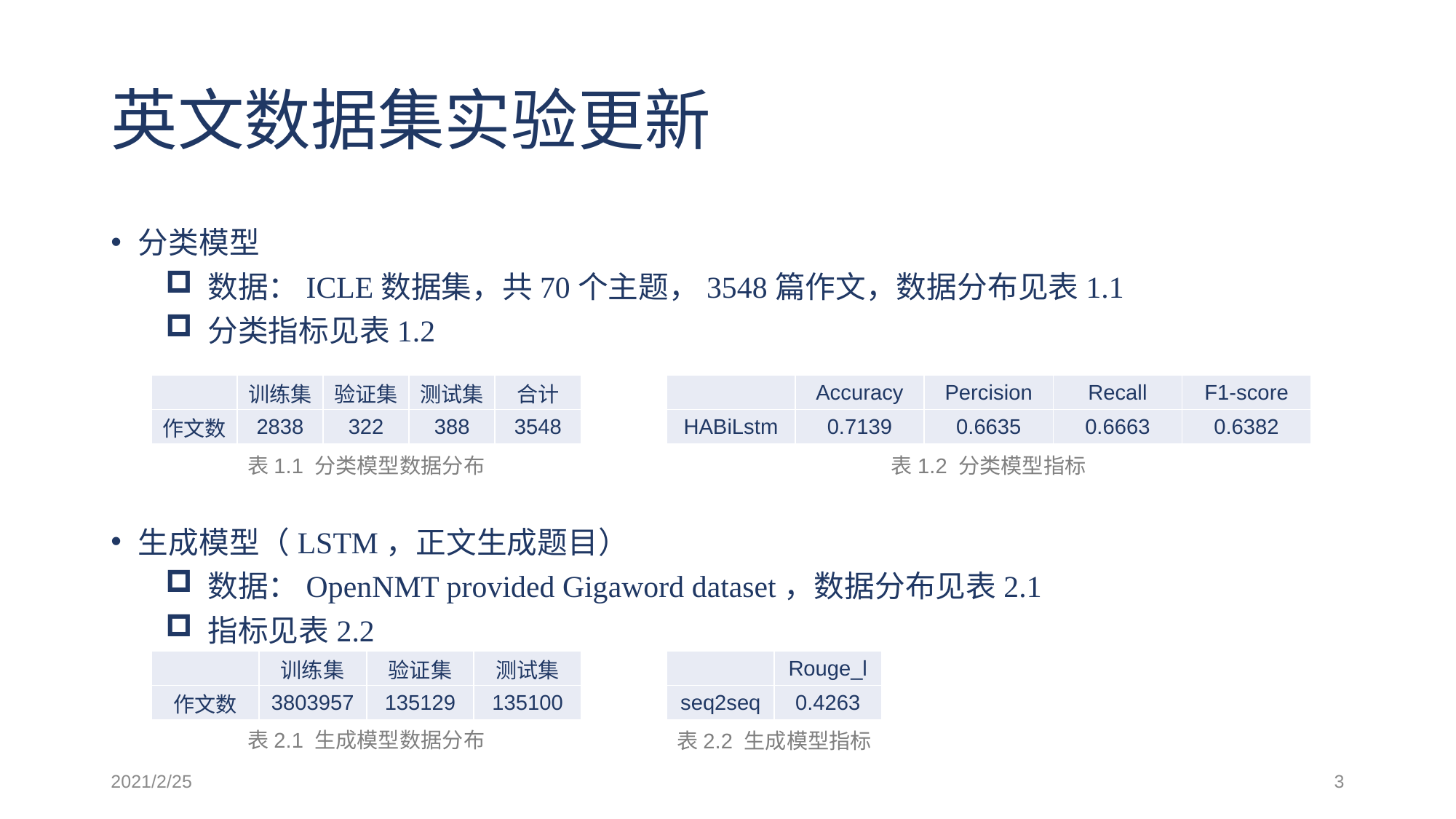

# 英文数据集实验更新
分类模型
 数据：ICLE数据集，共70个主题，3548篇作文，数据分布见表1.1
 分类指标见表1.2

生成模型（LSTM，正文生成题目）
 数据：OpenNMT provided Gigaword dataset，数据分布见表2.1
 指标见表2.2
|  | 训练集 | 验证集 | 测试集 | 合计 |
| --- | --- | --- | --- | --- |
| 作文数 | 2838 | 322 | 388 | 3548 |
|  | Accuracy | Percision | Recall | F1-score |
| --- | --- | --- | --- | --- |
| HABiLstm | 0.7139 | 0.6635 | 0.6663 | 0.6382 |
表1.1 分类模型数据分布
表1.2 分类模型指标
|  | 训练集 | 验证集 | 测试集 |
| --- | --- | --- | --- |
| 作文数 | 3803957 | 135129 | 135100 |
|  | Rouge\_l |
| --- | --- |
| seq2seq | 0.4263 |
表2.1 生成模型数据分布
表2.2 生成模型指标
2021/2/25
3